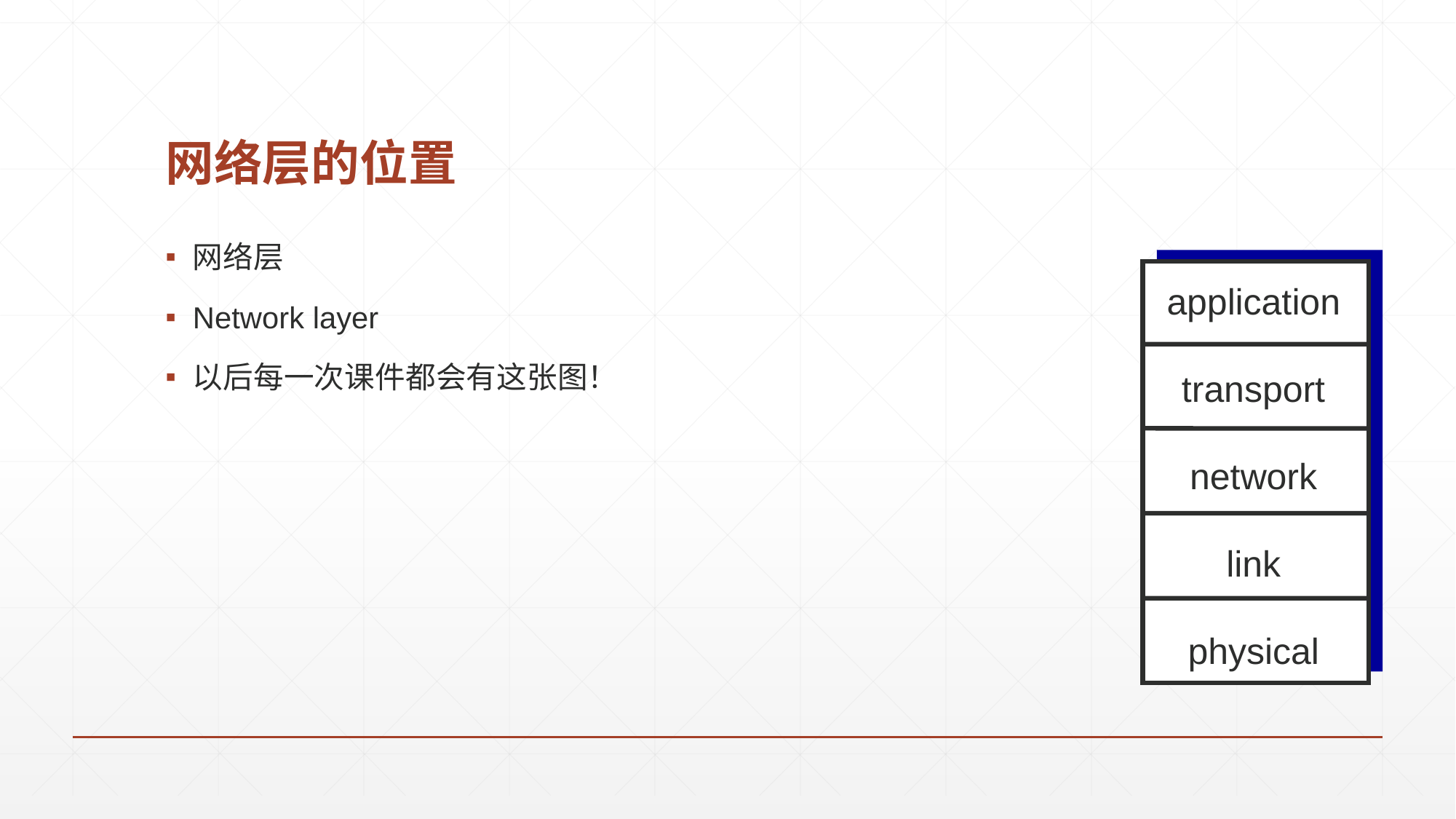

# 网络层的位置
网络层
Network layer
以后每一次课件都会有这张图！

application

transport

network

link

physical